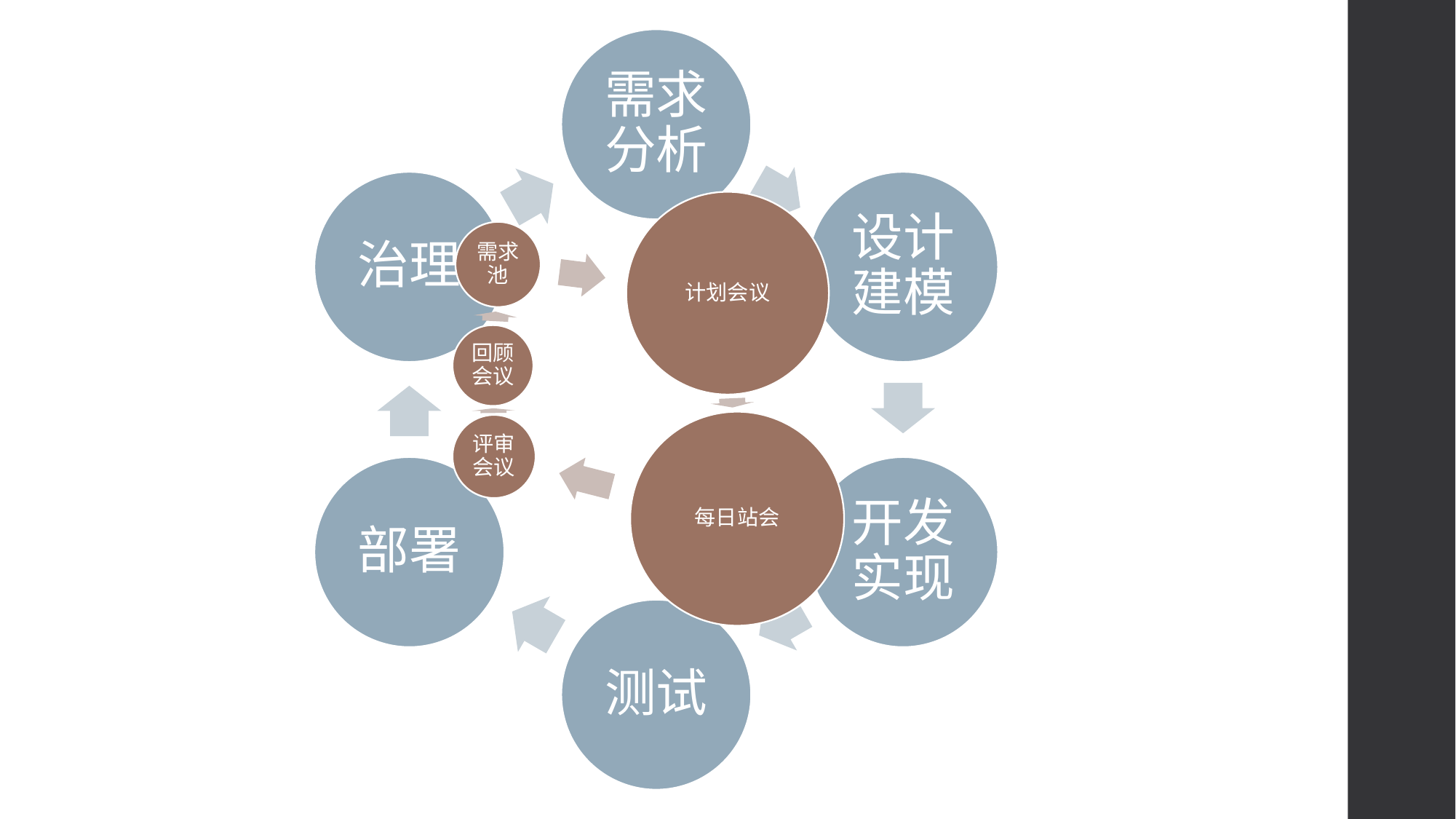

需求分析

设计建模

开发实现

测试

部署

治理

计划会议

每日站会

评审会议

回顾会议

需求池